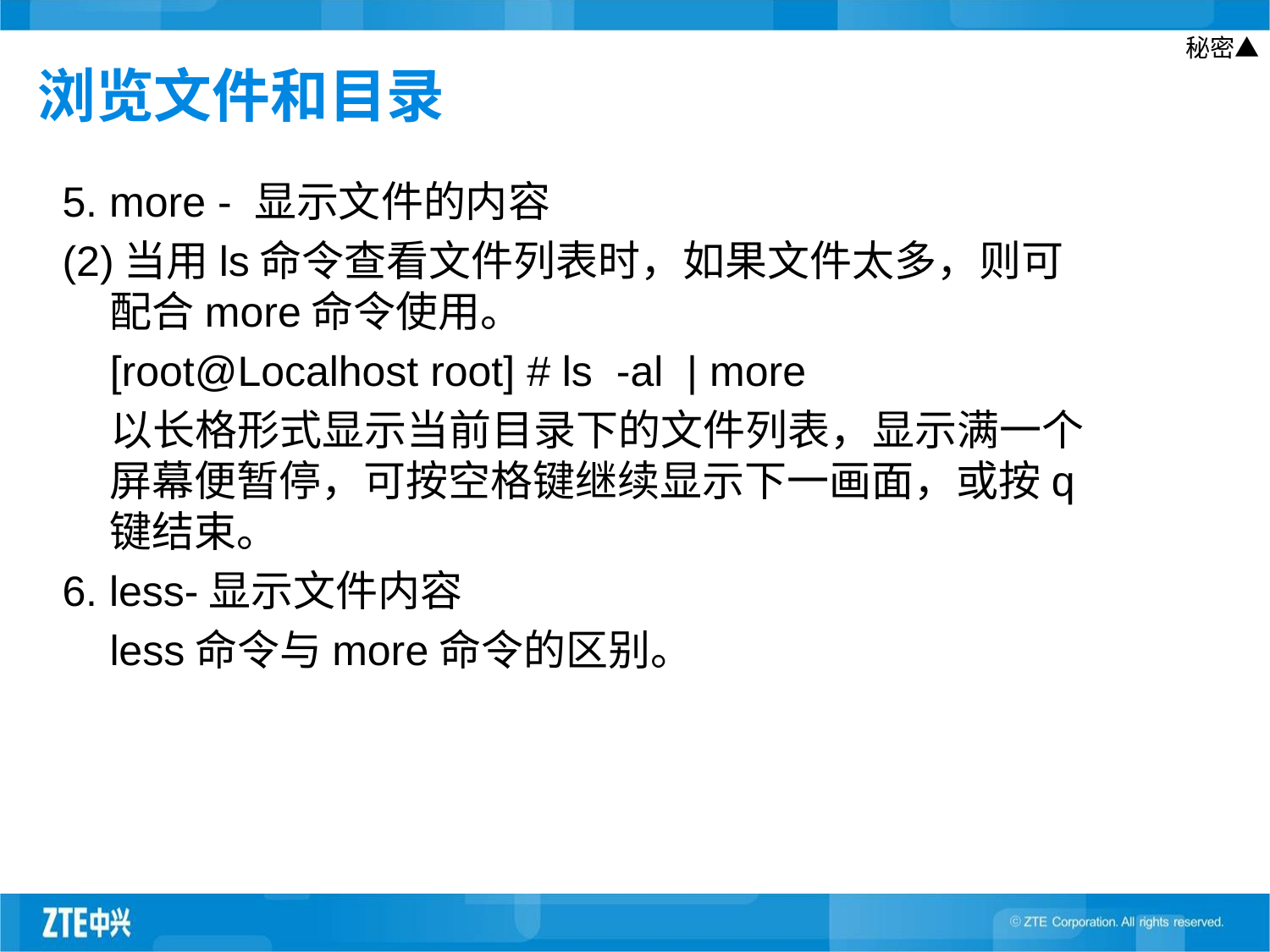

# 浏览文件和目录
5. more - 显示文件的内容
(2)当用ls命令查看文件列表时，如果文件太多，则可配合more命令使用。
	[root@Localhost root] # ls  -al  | more
    以长格形式显示当前目录下的文件列表，显示满一个屏幕便暂停，可按空格键继续显示下一画面，或按q键结束。
6. less-显示文件内容
    less命令与more命令的区别。